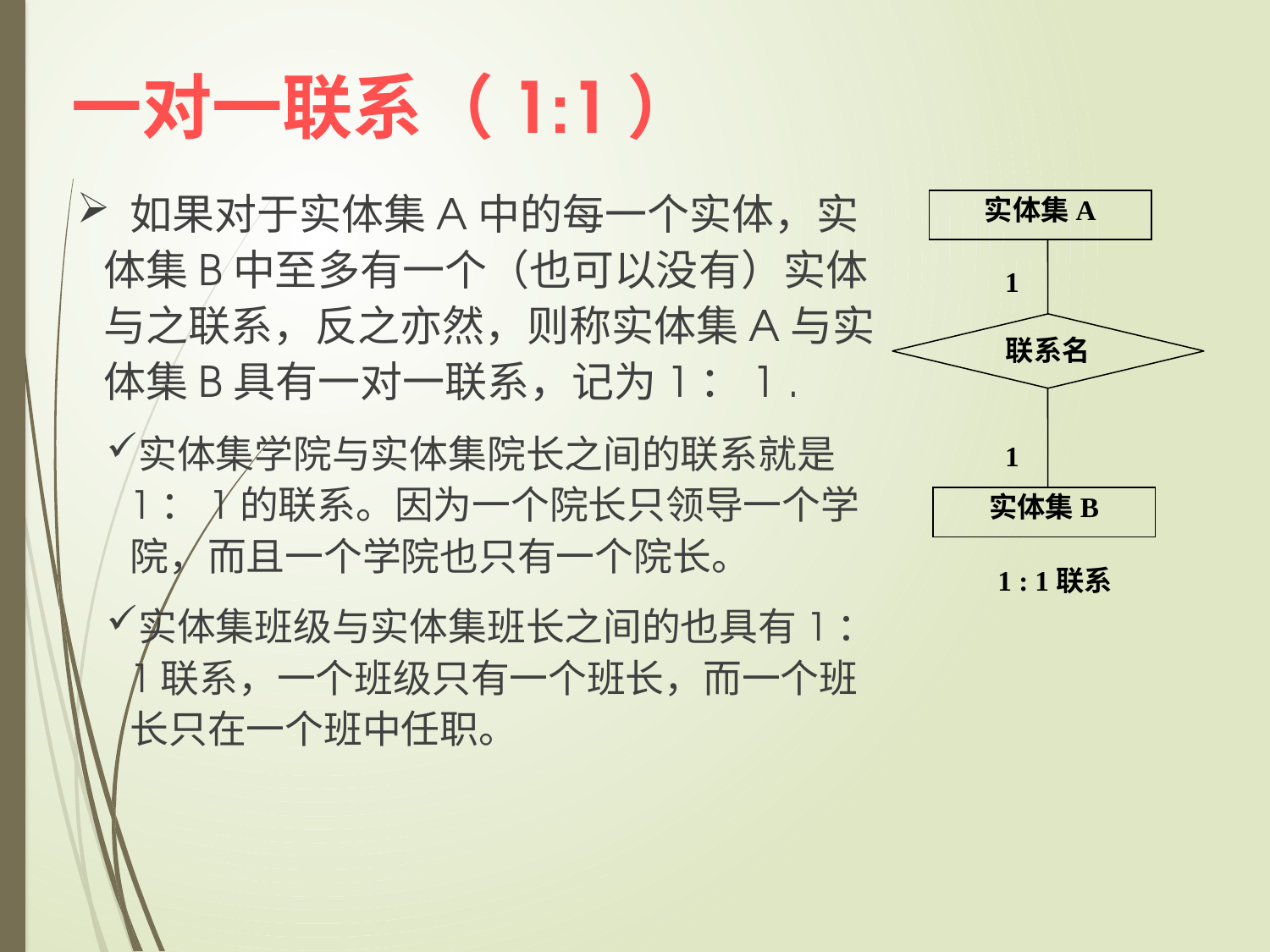

一对一联系（1:1）
 如果对于实体集A中的每一个实体，实体集B中至多有一个（也可以没有）实体与之联系，反之亦然，则称实体集A与实体集B具有一对一联系，记为1：1 .
实体集学院与实体集院长之间的联系就是1：1的联系。因为一个院长只领导一个学院，而且一个学院也只有一个院长。
实体集班级与实体集班长之间的也具有1：1联系，一个班级只有一个班长，而一个班长只在一个班中任职。
实体集A

1
联系名

1
实体集B
   1 : 1联系